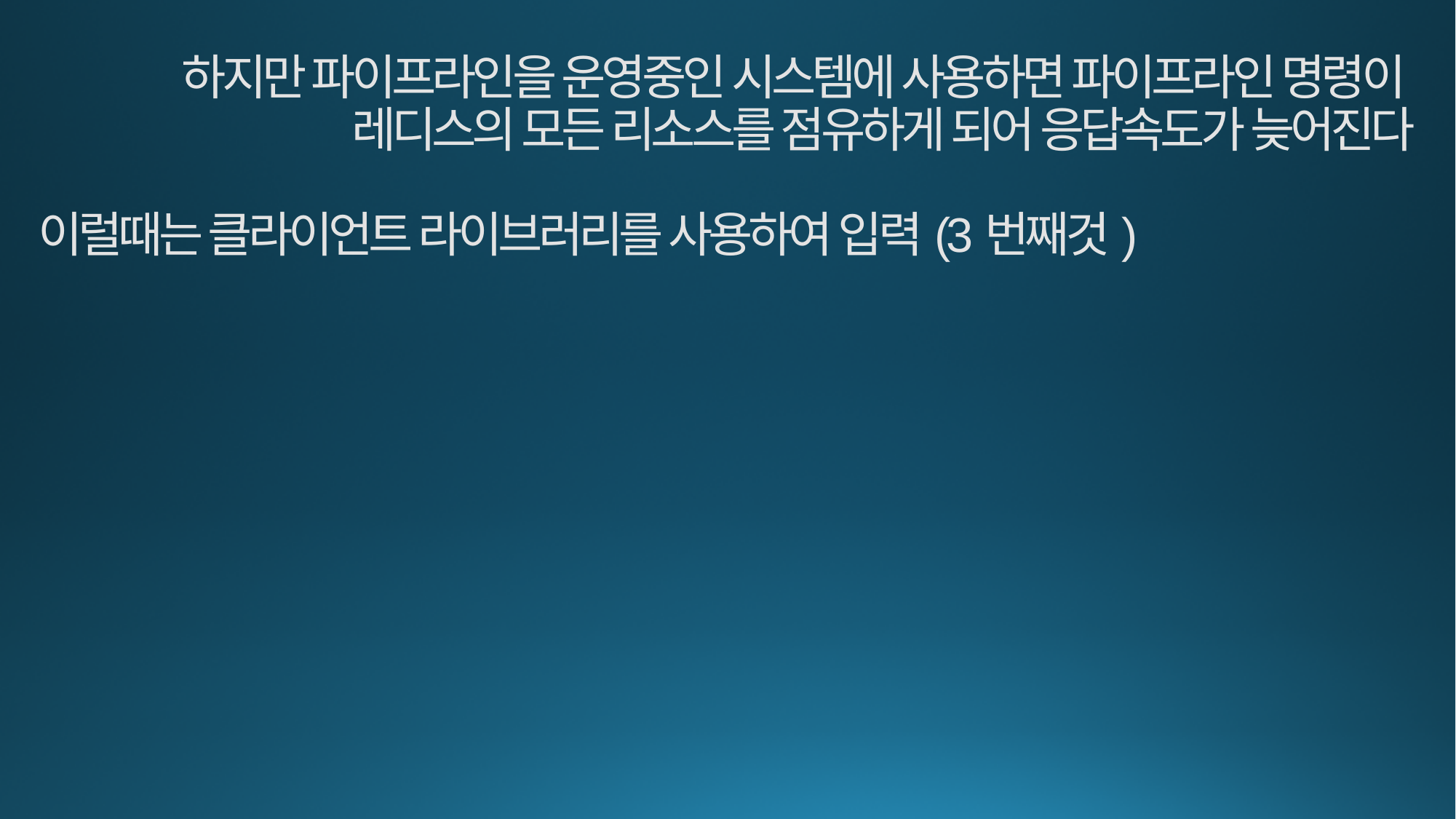

하지만 파이프라인을 운영중인 시스템에 사용하면 파이프라인 명령이
레디스의 모든 리소스를 점유하게 되어 응답속도가 늦어진다

이럴때는 클라이언트 라이브러리를 사용하여 입력(3번째것)